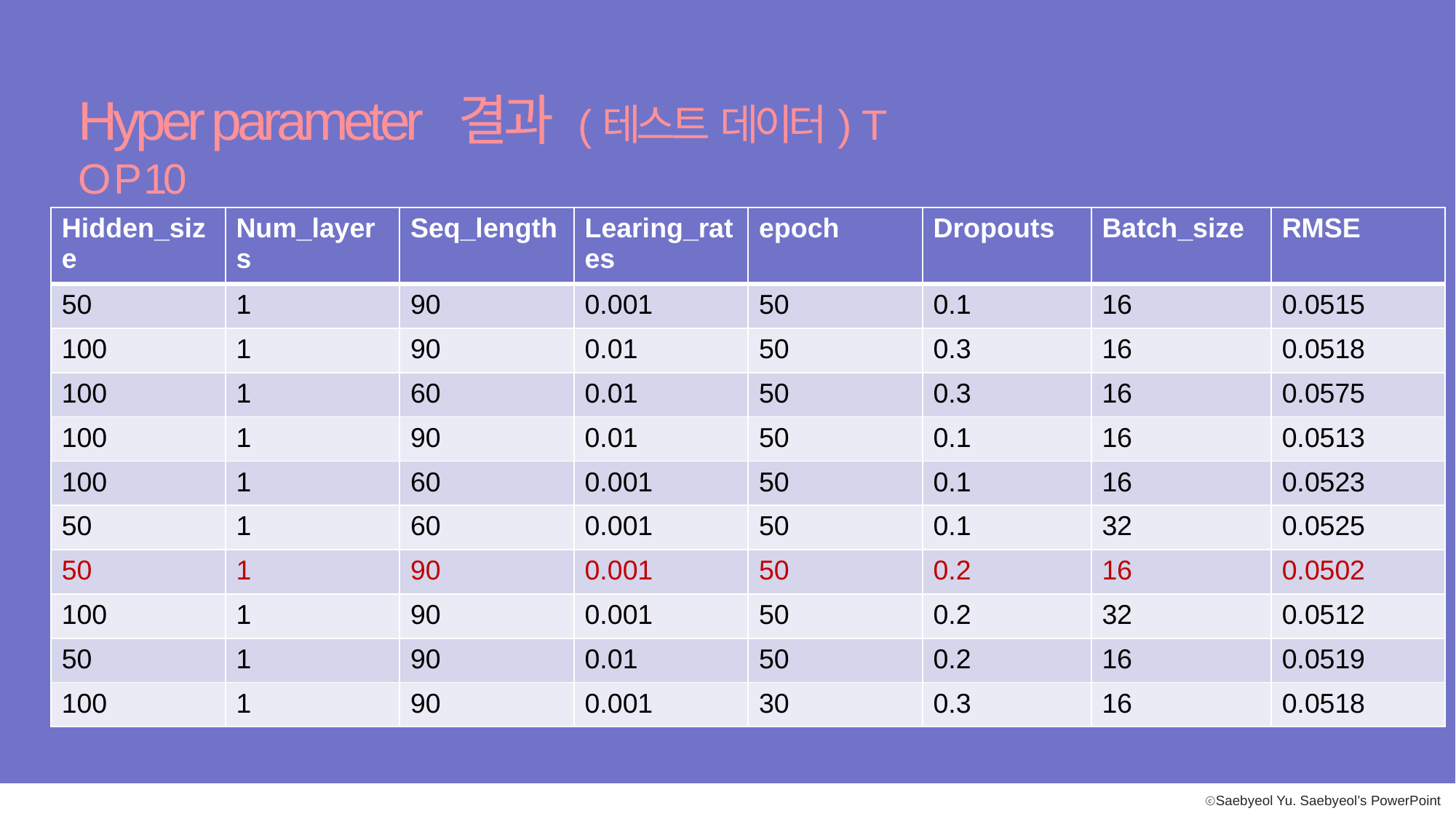

Hyper parameter  결과 (테스트  데이터)  T O P 10
| Hidden\_size | Num\_layers | Seq\_length | Learing\_rates | epoch | Dropouts | Batch\_size | RMSE |
| --- | --- | --- | --- | --- | --- | --- | --- |
| 50 | 1 | 90 | 0.001 | 50 | 0.1 | 16 | 0.0515 |
| 100 | 1 | 90 | 0.01 | 50 | 0.3 | 16 | 0.0518 |
| 100 | 1 | 60 | 0.01 | 50 | 0.3 | 16 | 0.0575 |
| 100 | 1 | 90 | 0.01 | 50 | 0.1 | 16 | 0.0513 |
| 100 | 1 | 60 | 0.001 | 50 | 0.1 | 16 | 0.0523 |
| 50 | 1 | 60 | 0.001 | 50 | 0.1 | 32 | 0.0525 |
| 50 | 1 | 90 | 0.001 | 50 | 0.2 | 16 | 0.0502 |
| 100 | 1 | 90 | 0.001 | 50 | 0.2 | 32 | 0.0512 |
| 50 | 1 | 90 | 0.01 | 50 | 0.2 | 16 | 0.0519 |
| 100 | 1 | 90 | 0.001 | 30 | 0.3 | 16 | 0.0518 |